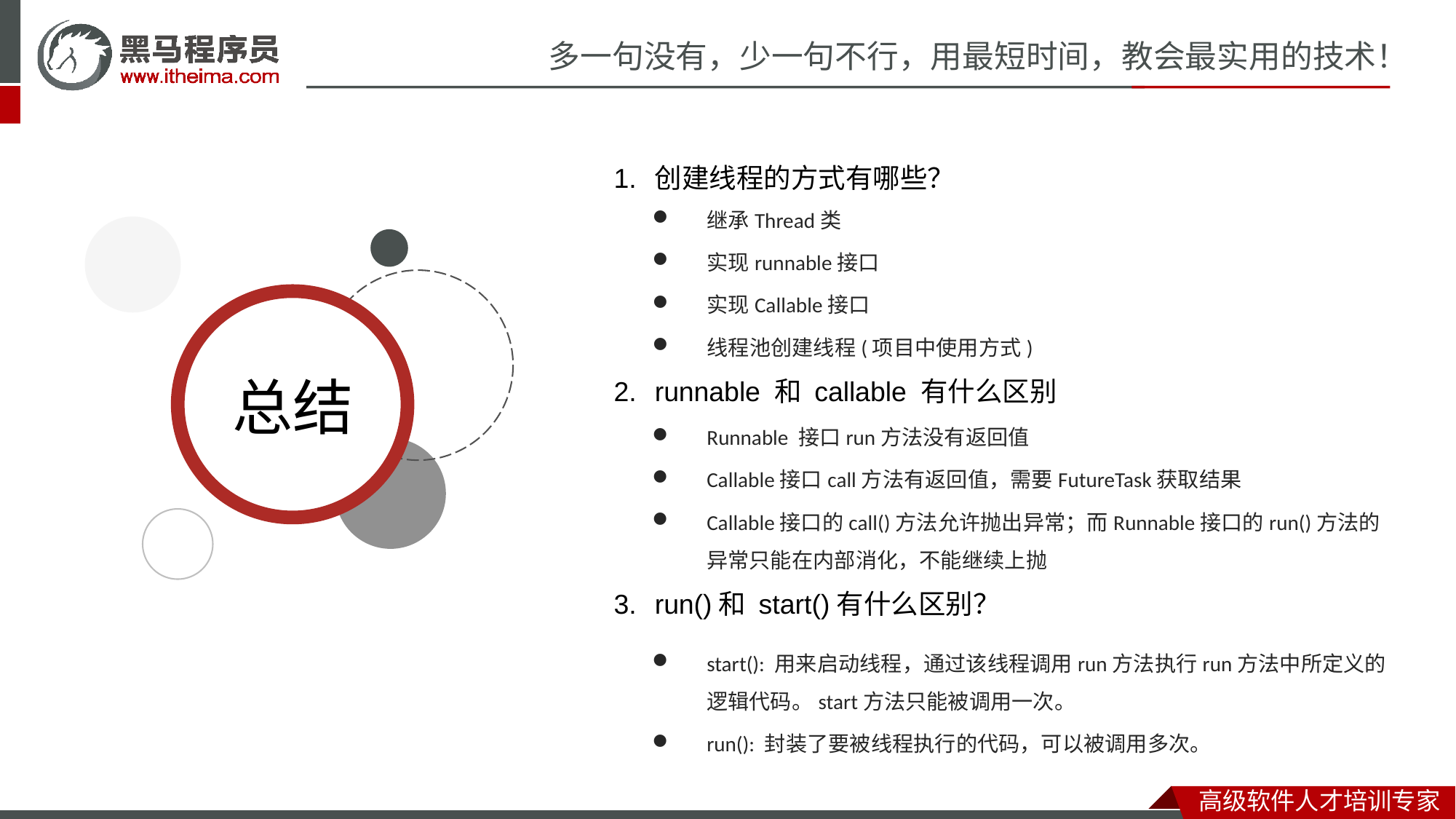

创建线程的方式有哪些？

runnable 和 callable 有什么区别

run()和 start()有什么区别？

继承Thread类
实现runnable接口
实现Callable接口
线程池创建线程(项目中使用方式)
Runnable 接口run方法没有返回值
Callable接口call方法有返回值，需要FutureTask获取结果
Callable接口的call()方法允许抛出异常；而Runnable接口的run()方法的异常只能在内部消化，不能继续上抛
start(): 用来启动线程，通过该线程调用run方法执行run方法中所定义的逻辑代码。start方法只能被调用一次。
run(): 封装了要被线程执行的代码，可以被调用多次。